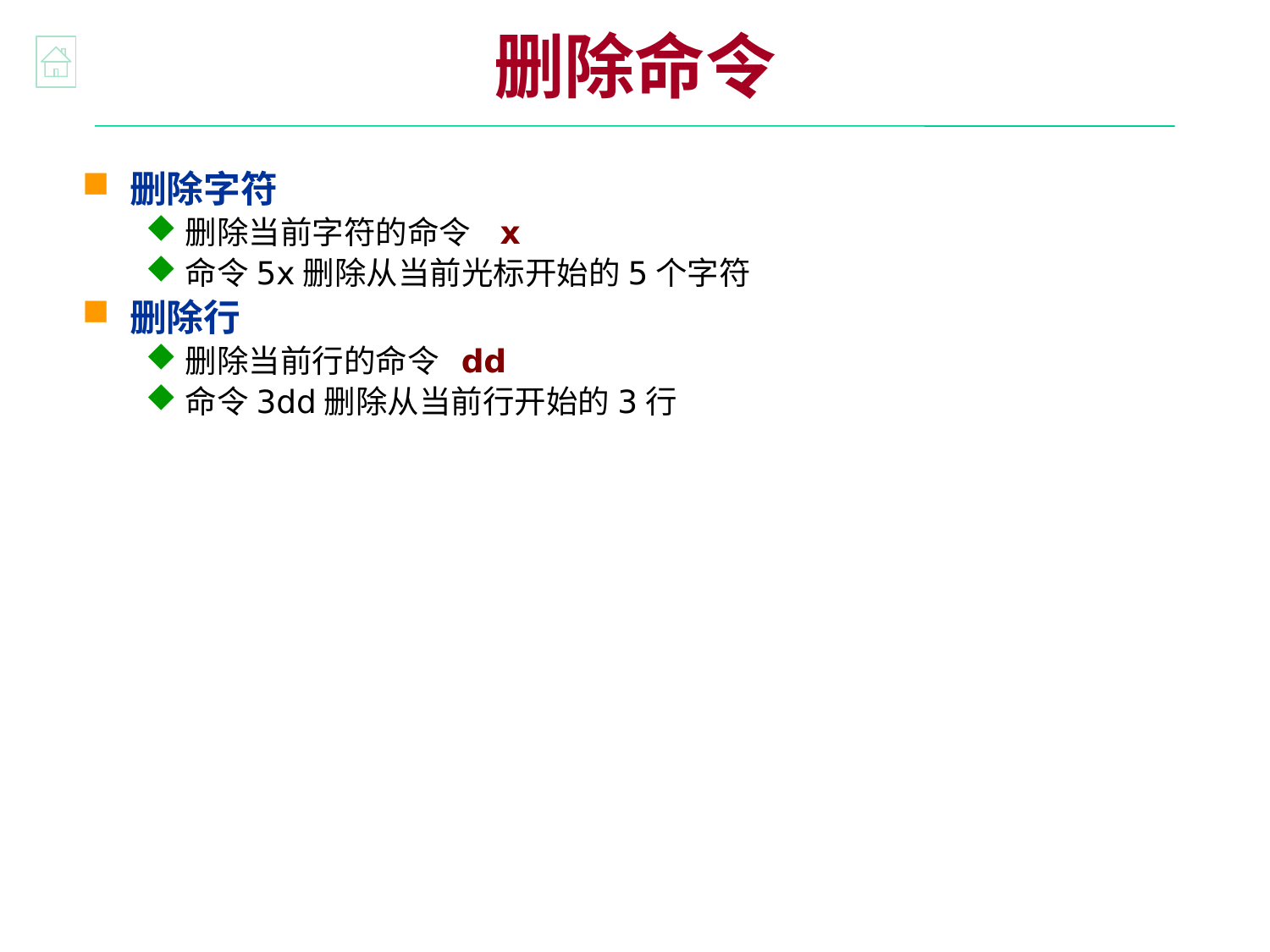

删除命令

删除字符
删除当前字符的命令   x
命令5x删除从当前光标开始的5个字符
删除行
删除当前行的命令  dd
命令3dd删除从当前行开始的3行